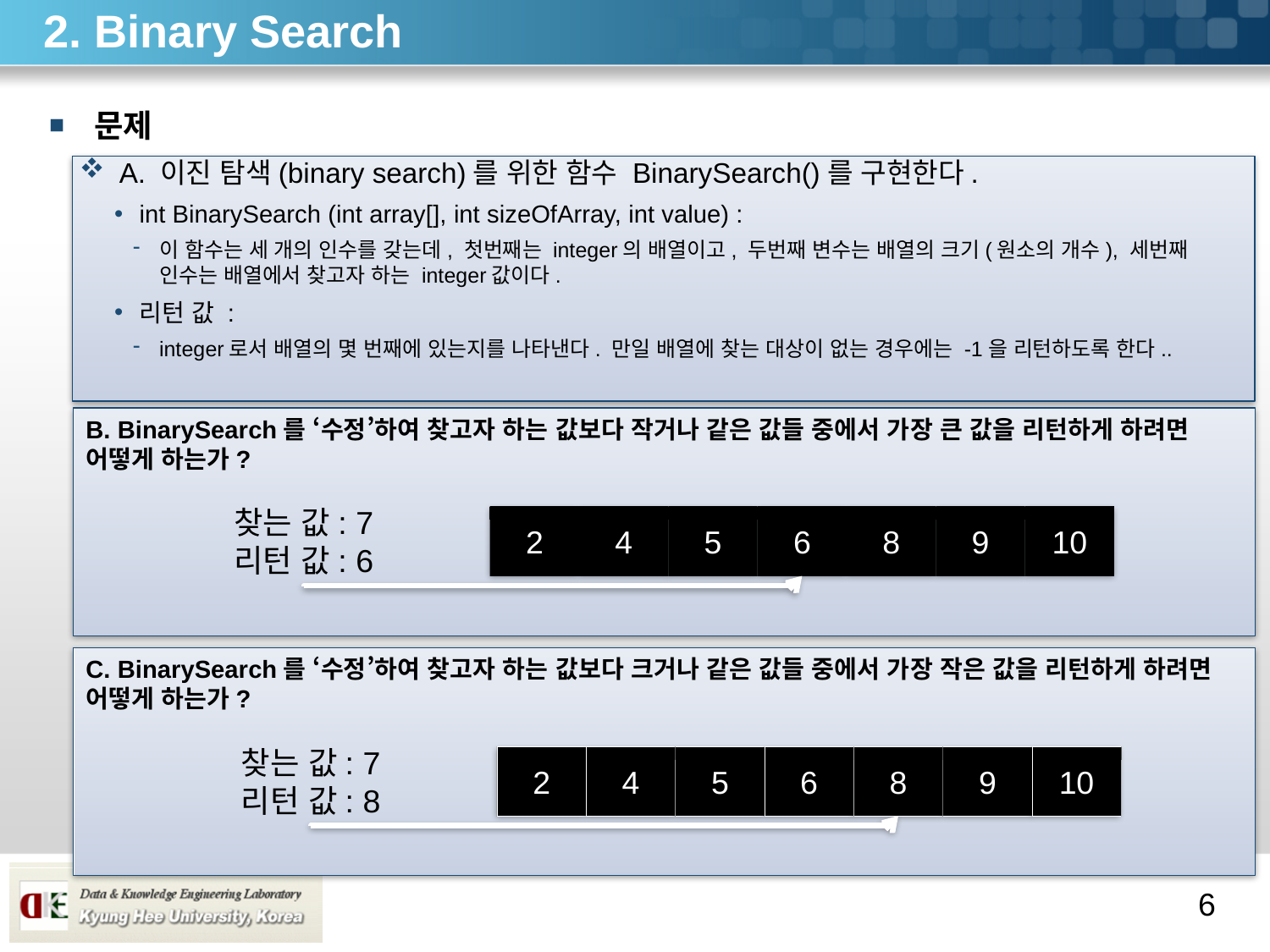

# 2. Binary Search
문제
A. 이진 탐색(binary search)를 위한 함수 BinarySearch()를 구현한다.
int BinarySearch (int array[], int sizeOfArray, int value) :
이 함수는 세 개의 인수를 갖는데, 첫번째는 integer의 배열이고, 두번째 변수는 배열의 크기(원소의 개수), 세번째 인수는 배열에서 찾고자 하는 integer값이다.
리턴 값 :
integer로서 배열의 몇 번째에 있는지를 나타낸다. 만일 배열에 찾는 대상이 없는 경우에는 -1을 리턴하도록 한다..

B. BinarySearch를 ‘수정’하여 찾고자 하는 값보다 작거나 같은 값들 중에서 가장 큰 값을 리턴하게 하려면 어떻게 하는가?
찾는 값: 7
리턴 값: 6
2
4
5
6
8
9
10
C. BinarySearch를 ‘수정’하여 찾고자 하는 값보다 크거나 같은 값들 중에서 가장 작은 값을 리턴하게 하려면 어떻게 하는가?

찾는 값: 7
리턴 값: 8
2
4
5
6
8
9
10